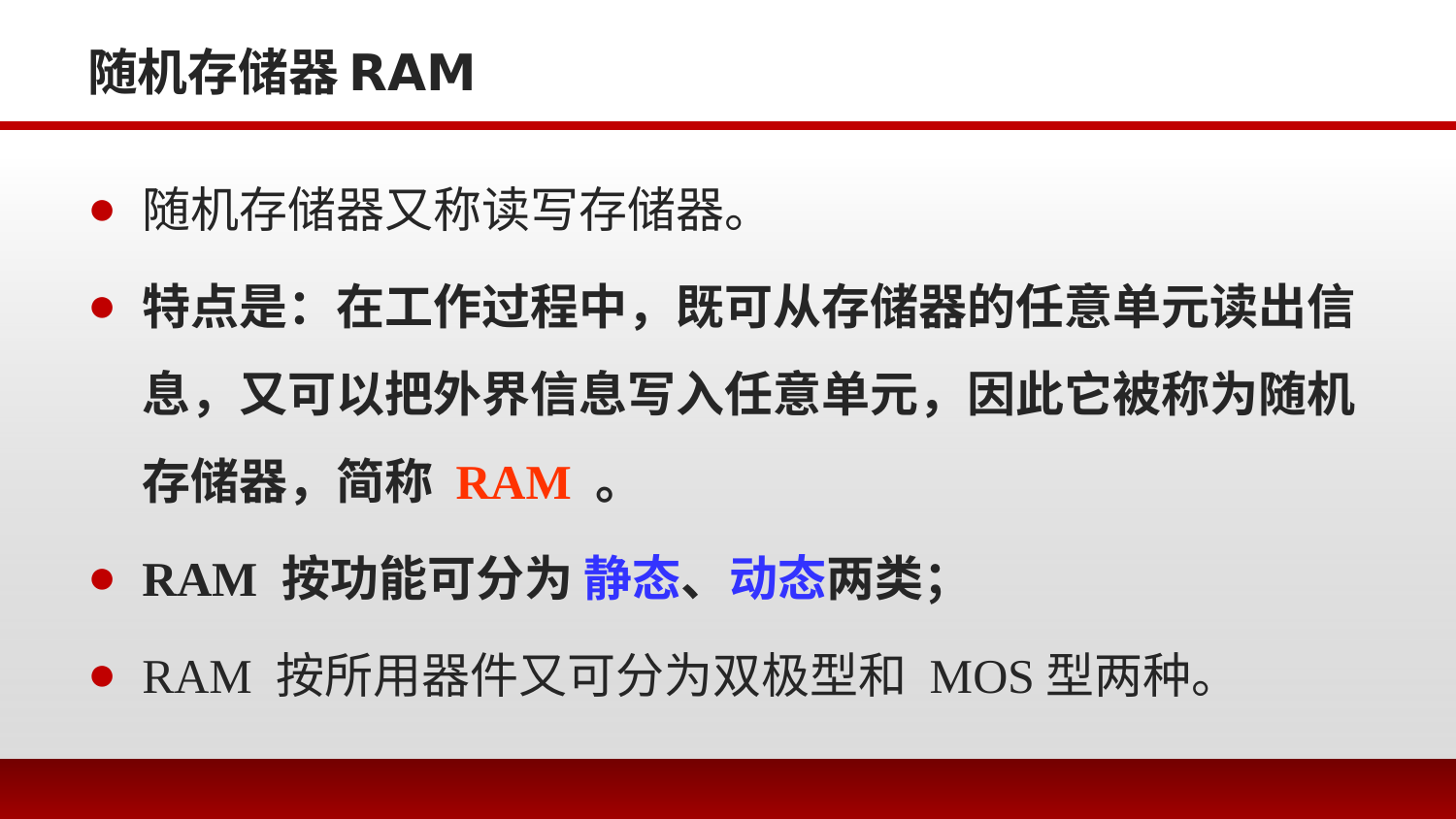

# 随机存储器RAM
随机存储器又称读写存储器。
特点是：在工作过程中，既可从存储器的任意单元读出信息，又可以把外界信息写入任意单元，因此它被称为随机存储器，简称 RAM 。
RAM 按功能可分为 静态、动态两类；
RAM 按所用器件又可分为双极型和 MOS型两种。

14